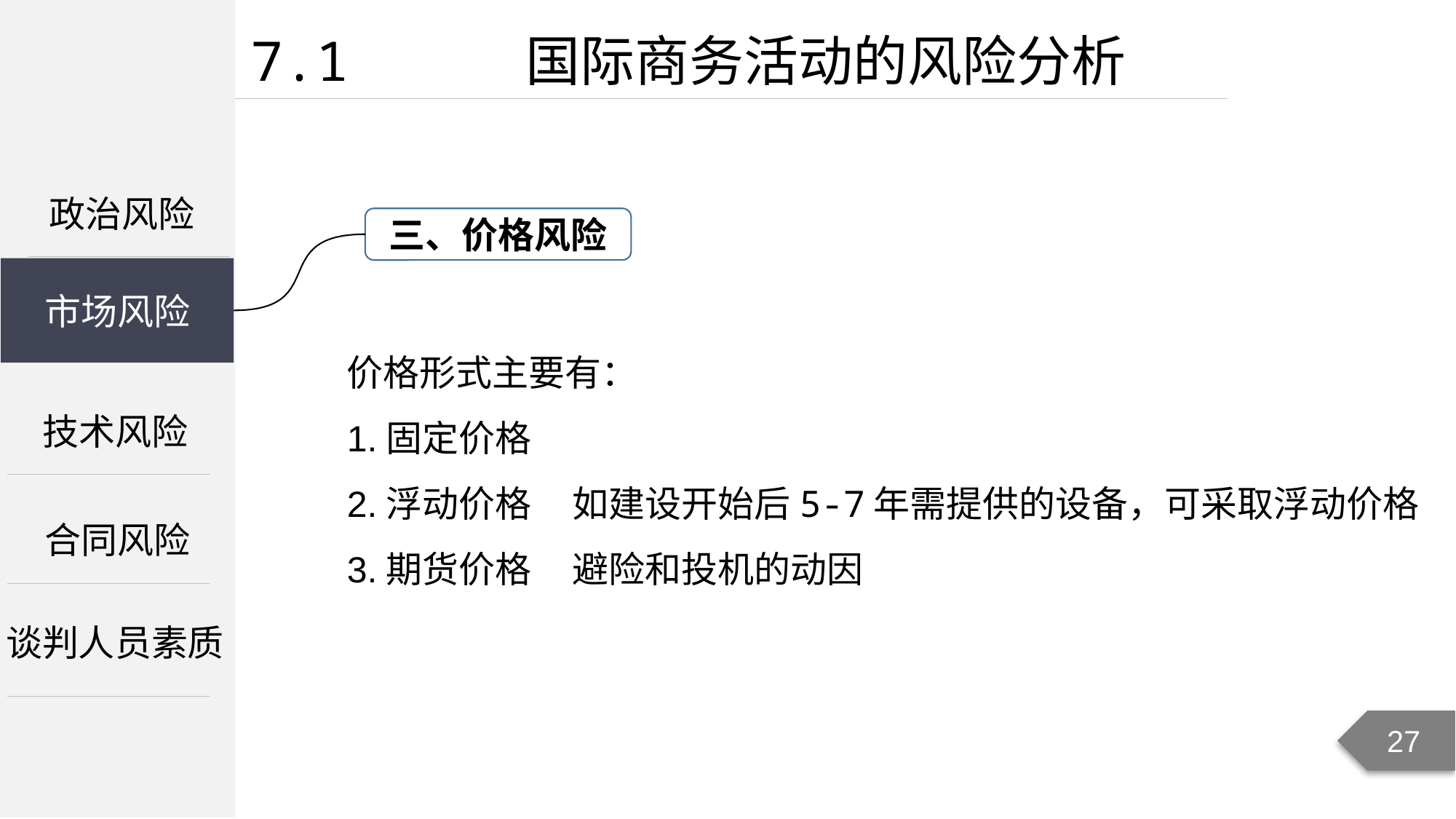

7.1     国际商务活动的风险分析
政治风险
三、价格风险
市场风险
市场风险
价格形式主要有：
1.固定价格
2.浮动价格     如建设开始后5-7年需提供的设备，可采取浮动价格
3.期货价格     避险和投机的动因
技术风险
合同风险
谈判人员素质
27